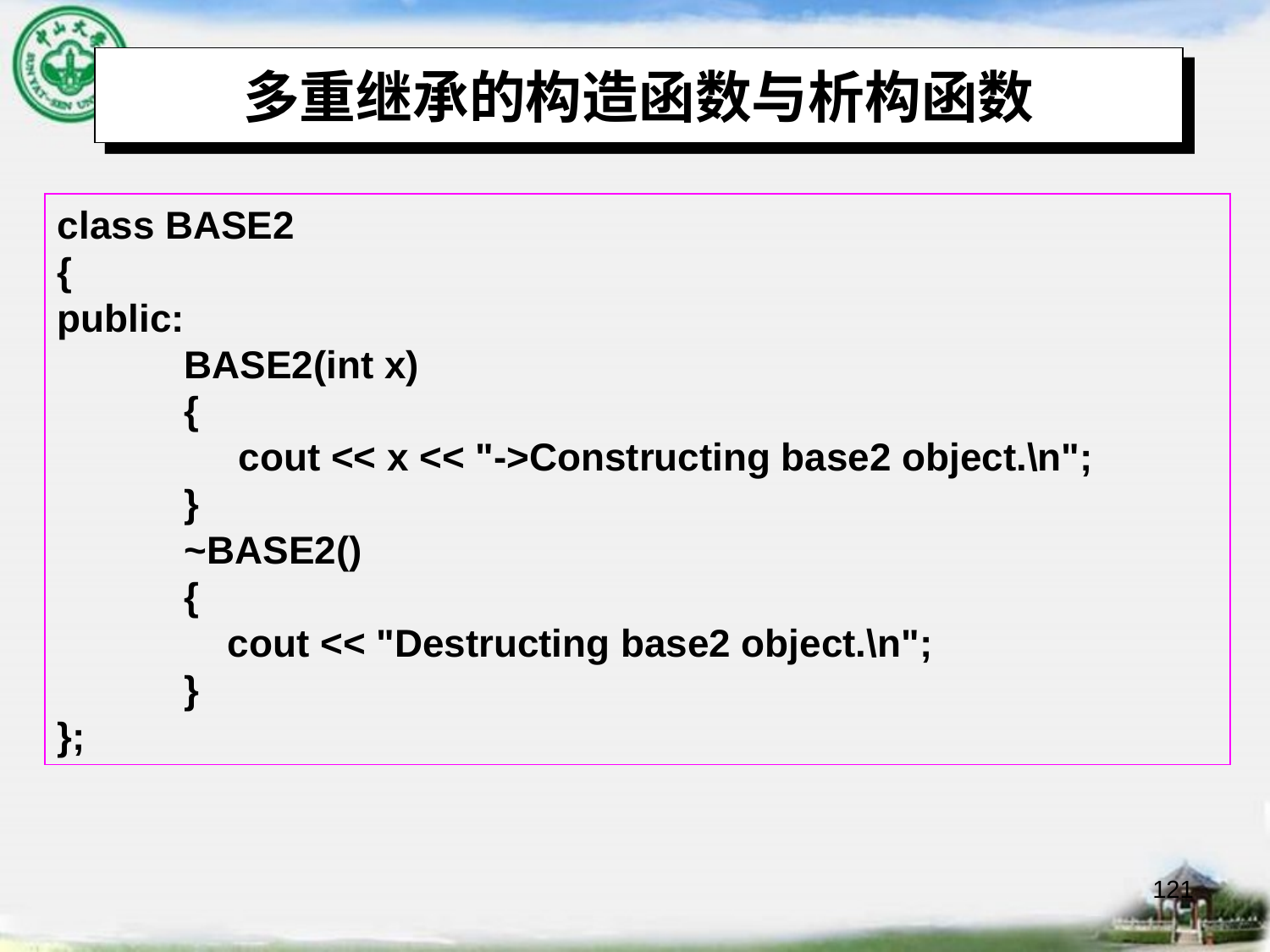

# 多重继承的构造函数与析构函数
class BASE2
{
public:
	BASE2(int x)
	{
	     cout << x << "->Constructing base2 object.\n";
	}
	~BASE2()
	{
	    cout << "Destructing base2 object.\n";
	}
};
121